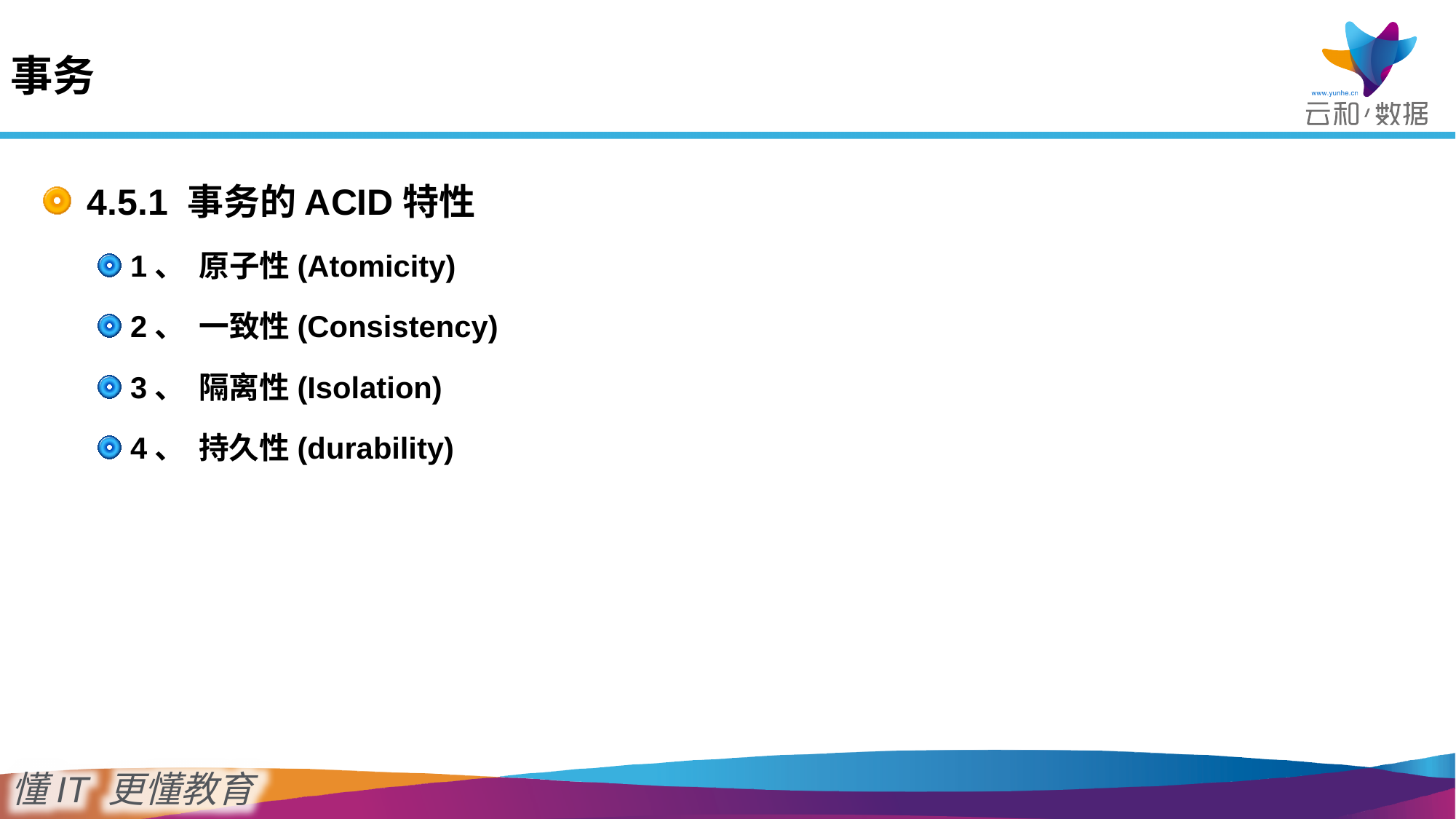

事务
4.5.1 事务的ACID特性
1、  原子性(Atomicity)
2、  一致性(Consistency)
3、  隔离性(Isolation)
4、  持久性(durability)